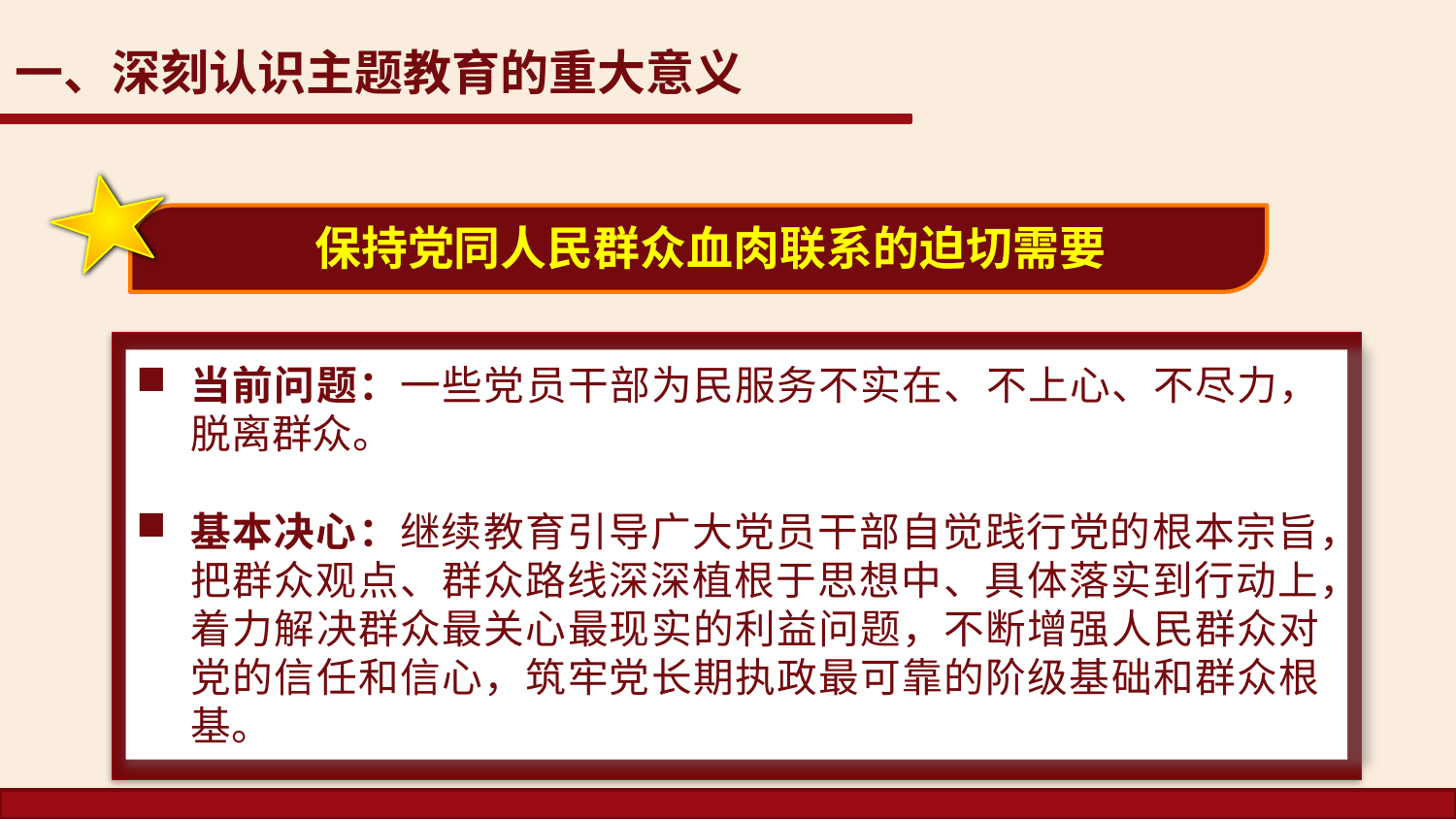

一、深刻认识主题教育的重大意义

保持党同人民群众血肉联系的迫切需要

当前问题：一些党员干部为民服务不实在、不上心、不尽力，脱离群众。

基本决心：继续教育引导广大党员干部自觉践行党的根本宗旨，把群众观点、群众路线深深植根于思想中、具体落实到行动上，着力解决群众最关心最现实的利益问题，不断增强人民群众对党的信任和信心，筑牢党长期执政最可靠的阶级基础和群众根基。